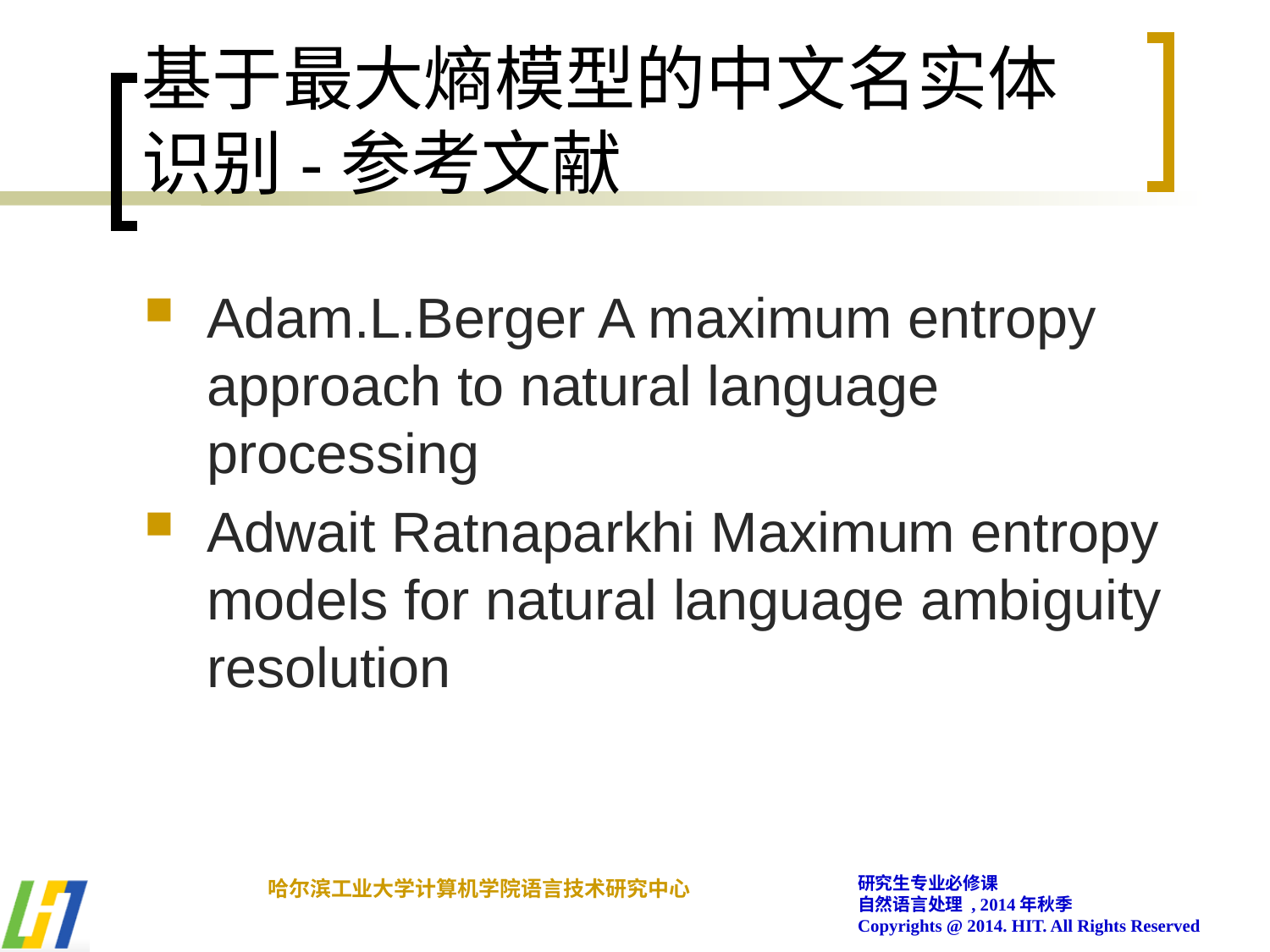

# 基于最大熵模型的中文名实体识别-参考文献
Adam.L.Berger A maximum entropy approach to natural language processing
Adwait Ratnaparkhi Maximum entropy models for natural language ambiguity resolution
研究生专业必修课
自然语言处理 , 2014年秋季
Copyrights @ 2014. HIT. All Rights Reserved
哈尔滨工业大学计算机学院语言技术研究中心